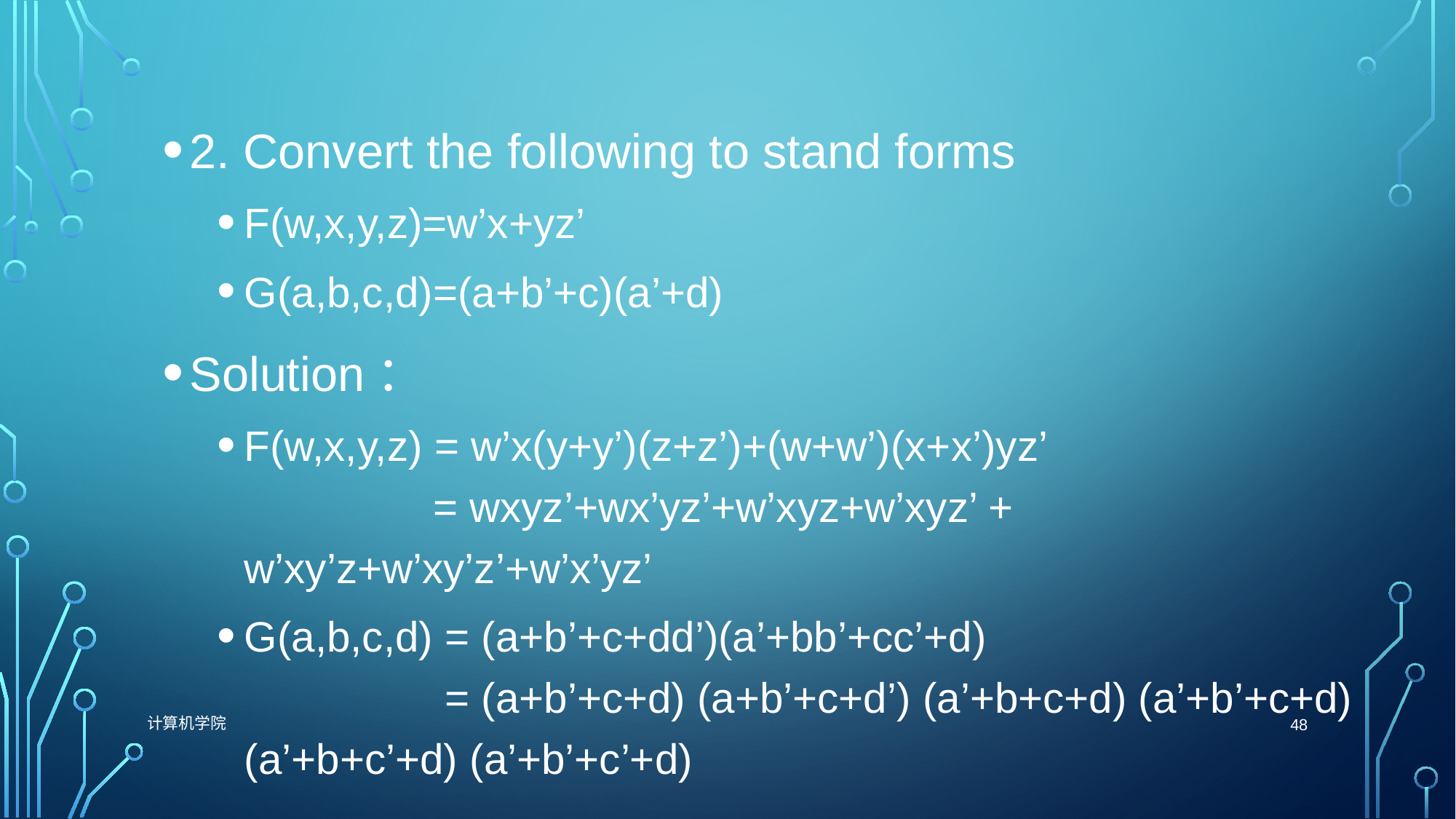

2. Convert the following to stand forms
F(w,x,y,z)=w’x+yz’
G(a,b,c,d)=(a+b’+c)(a’+d)
Solution：
F(w,x,y,z) = w’x(y+y’)(z+z’)+(w+w’)(x+x’)yz’
                = wxyz’+wx’yz’+w’xyz+w’xyz’ + w’xy’z+w’xy’z’+w’x’yz’
G(a,b,c,d) = (a+b’+c+dd’)(a’+bb’+cc’+d)
                 = (a+b’+c+d) (a+b’+c+d’) (a’+b+c+d) (a’+b’+c+d) (a’+b+c’+d) (a’+b’+c’+d)

48
计算机学院